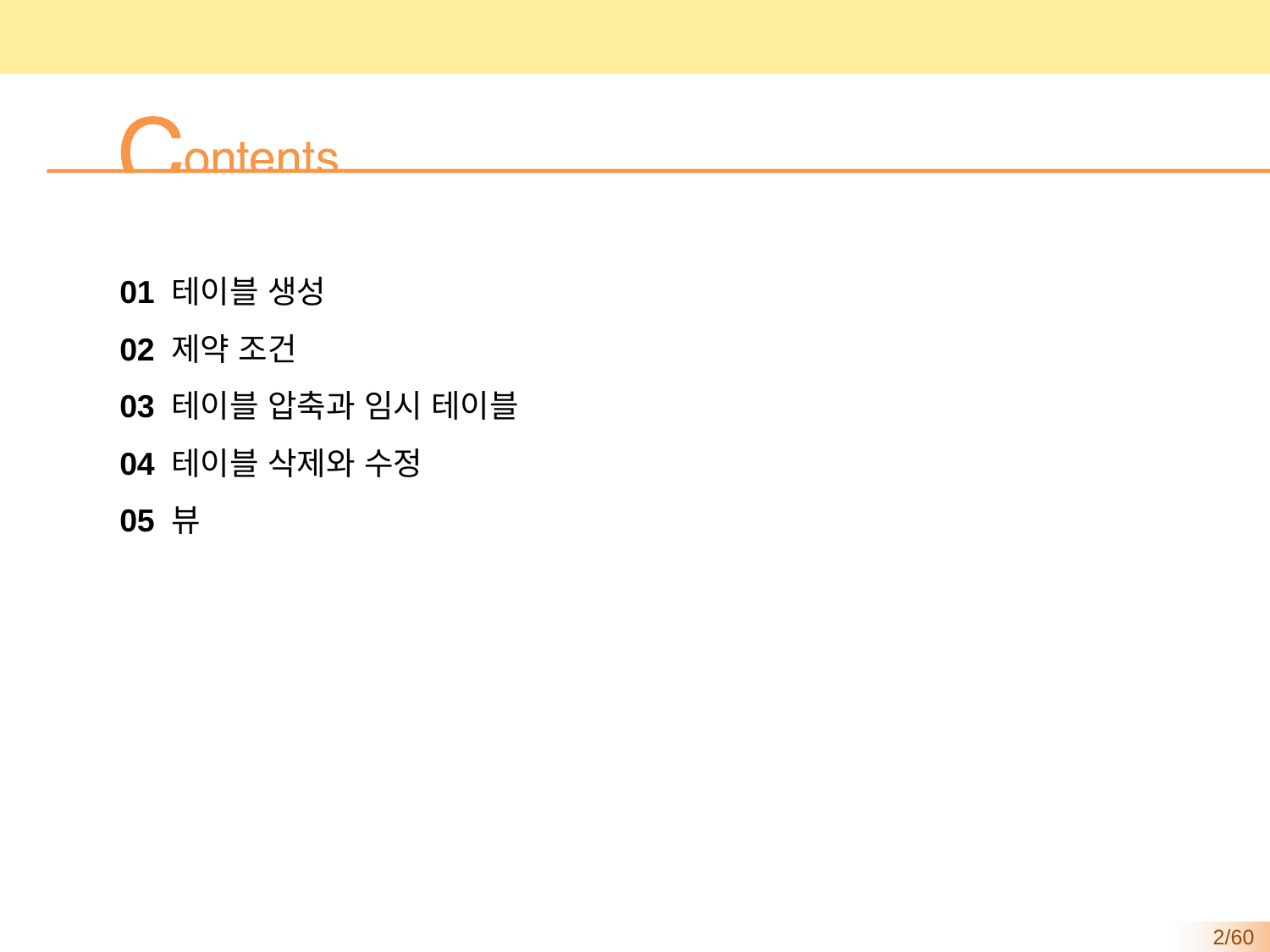

01 테이블 생성
02 제약 조건
03 테이블 압축과 임시 테이블
04 테이블 삭제와 수정
05 뷰